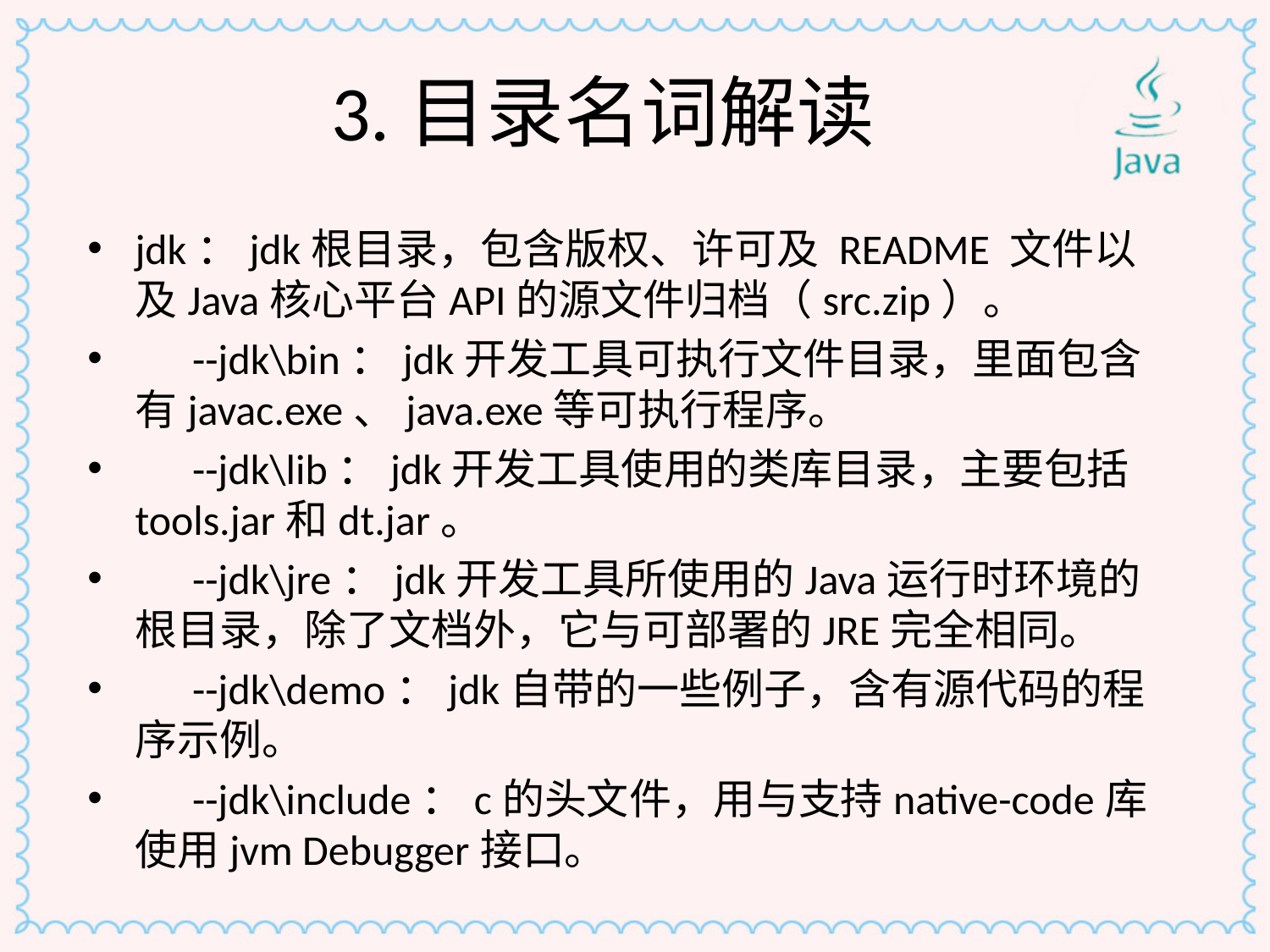

# 3.目录名词解读
jdk：jdk根目录，包含版权、许可及 README 文件以及Java核心平台API的源文件归档（src.zip）。
      --jdk\bin：jdk开发工具可执行文件目录，里面包含有javac.exe、java.exe等可执行程序。
      --jdk\lib：jdk开发工具使用的类库目录，主要包括tools.jar和dt.jar。
      --jdk\jre：jdk开发工具所使用的Java运行时环境的根目录，除了文档外，它与可部署的JRE完全相同。
      --jdk\demo：jdk自带的一些例子，含有源代码的程序示例。
      --jdk\include：c的头文件，用与支持native-code库使用jvm Debugger接口。